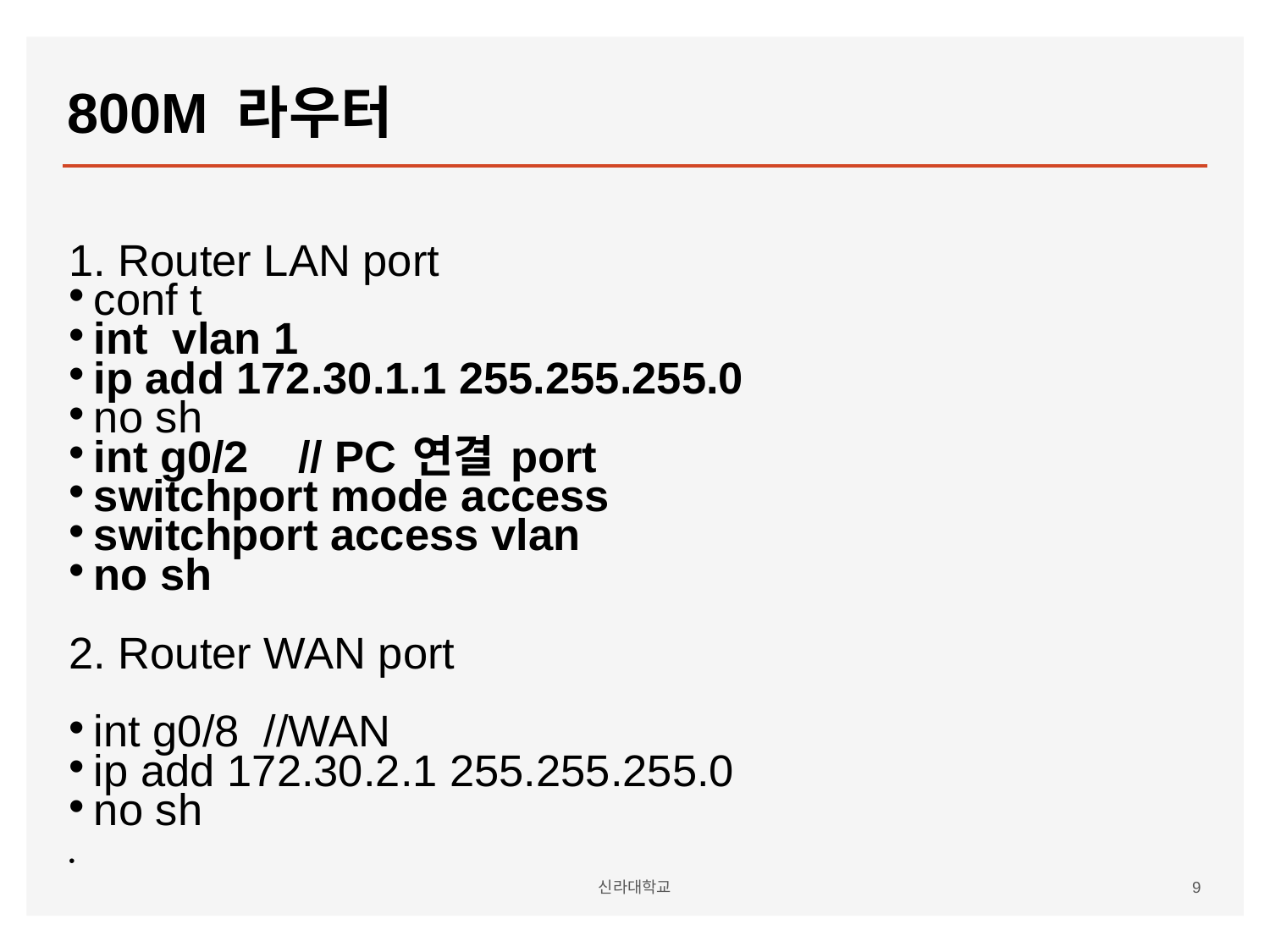

# 800M 라우터

1. Router LAN port
conf t
int  vlan 1
ip add 172.30.1.1 255.255.255.0
no sh
int g0/2    // PC 연결 port
switchport mode access
switchport access vlan
no sh

2. Router WAN port

int g0/8  //WAN
ip add 172.30.2.1 255.255.255.0
no sh

신라대학교
9